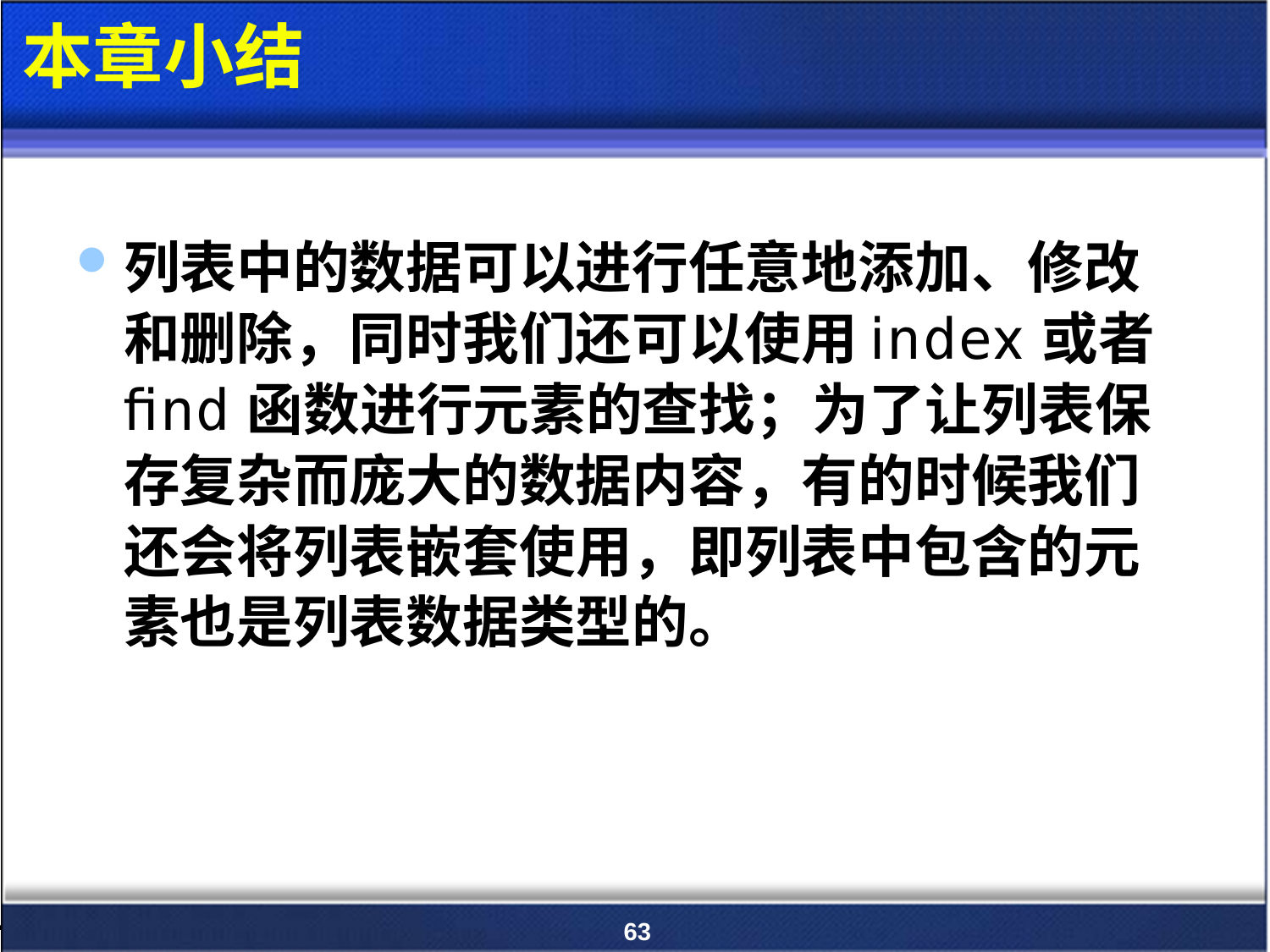

# 本章小结
列表中的数据可以进行任意地添加、修改和删除，同时我们还可以使用index或者find函数进行元素的查找；为了让列表保存复杂而庞大的数据内容，有的时候我们还会将列表嵌套使用，即列表中包含的元素也是列表数据类型的。
63